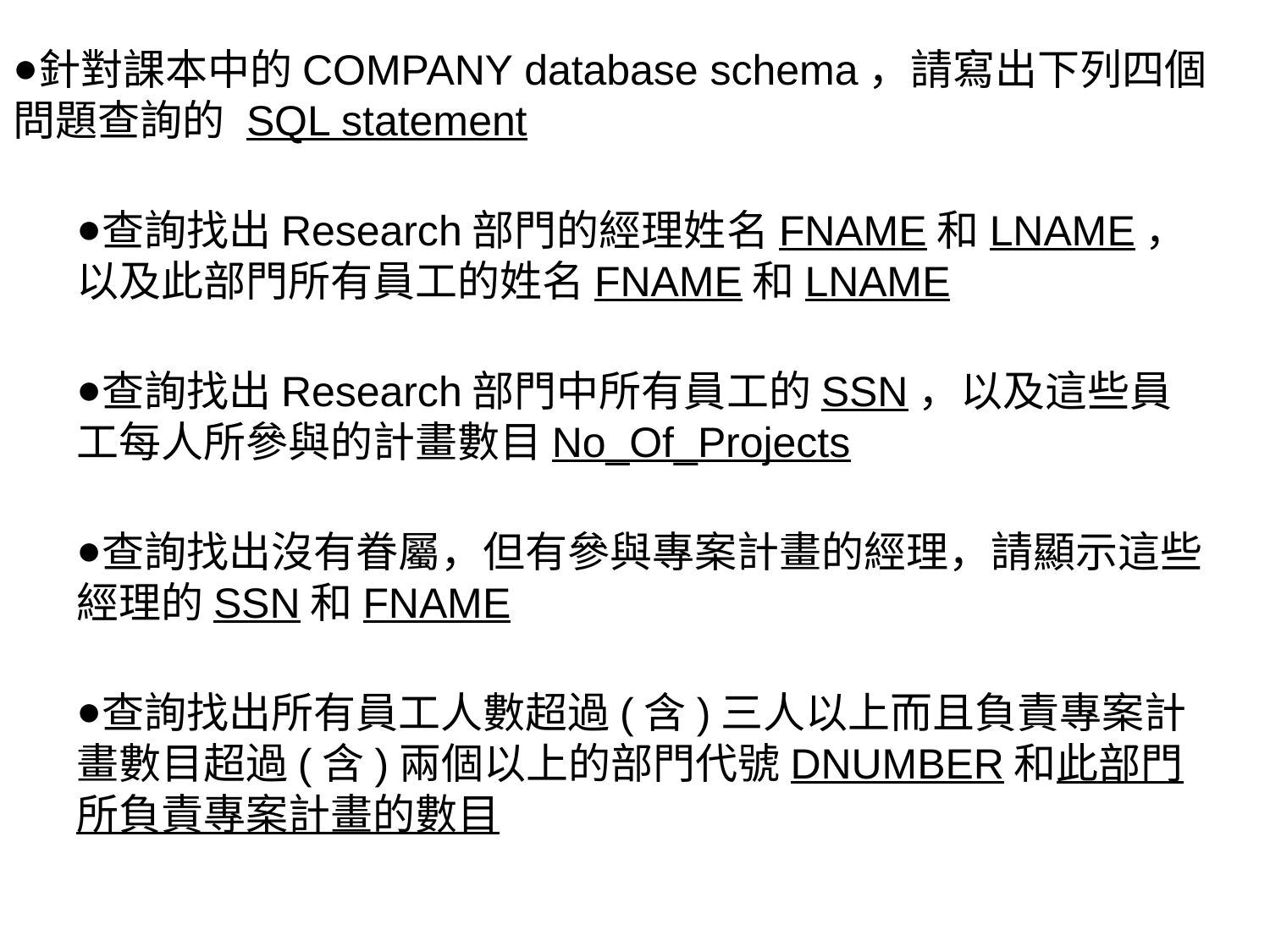

針對課本中的COMPANY database schema，請寫出下列四個問題查詢的 SQL statement

查詢找出Research部門的經理姓名FNAME和LNAME，以及此部門所有員工的姓名FNAME和LNAME

查詢找出Research部門中所有員工的SSN，以及這些員工每人所參與的計畫數目No_Of_Projects

查詢找出沒有眷屬，但有參與專案計畫的經理，請顯示這些經理的SSN和FNAME

查詢找出所有員工人數超過(含)三人以上而且負責專案計畫數目超過(含)兩個以上的部門代號DNUMBER和此部門所負責專案計畫的數目